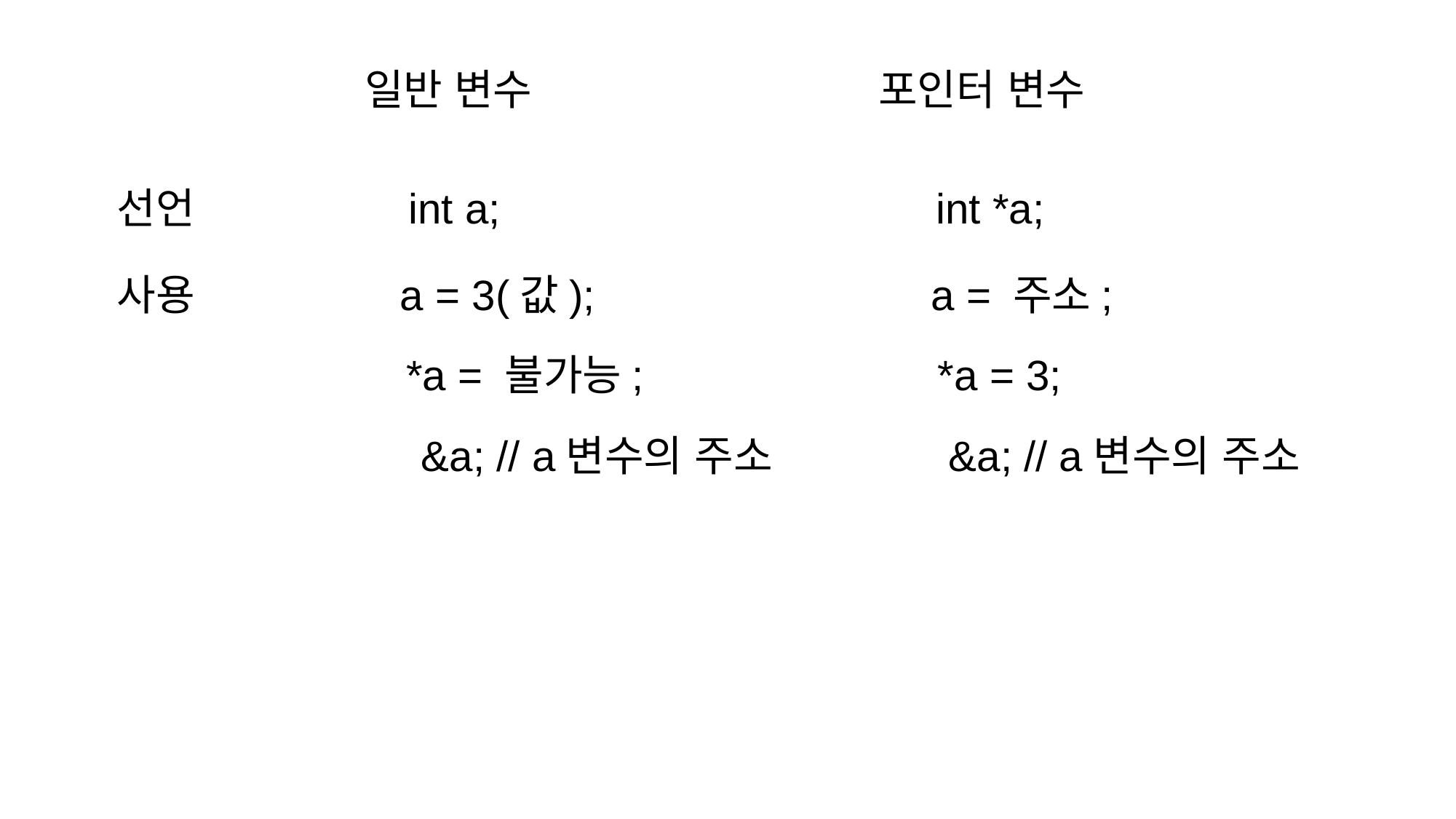

일반 변수
포인터 변수
선언
int a;
int *a;
사용
a = 3(값);
a = 주소;
*a = 불가능;
*a = 3;
&a; // a변수의 주소
&a; // a변수의 주소